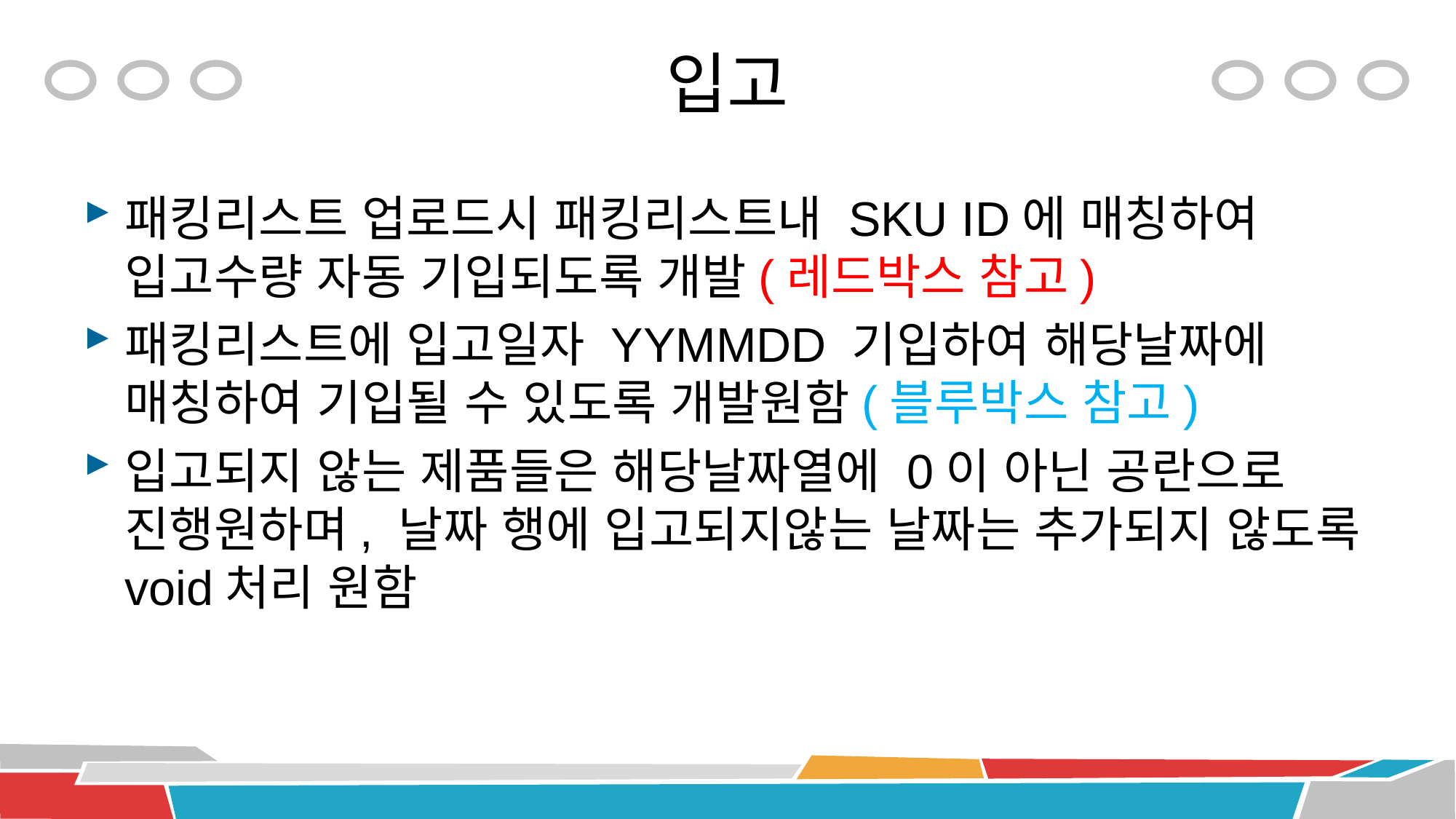

# 입고
패킹리스트 업로드시 패킹리스트내 SKU ID에 매칭하여 입고수량 자동 기입되도록 개발(레드박스 참고)
패킹리스트에 입고일자 YYMMDD 기입하여 해당날짜에 매칭하여 기입될 수 있도록 개발원함(블루박스 참고)
입고되지 않는 제품들은 해당날짜열에 0이 아닌 공란으로 진행원하며, 날짜 행에 입고되지않는 날짜는 추가되지 않도록 void처리 원함